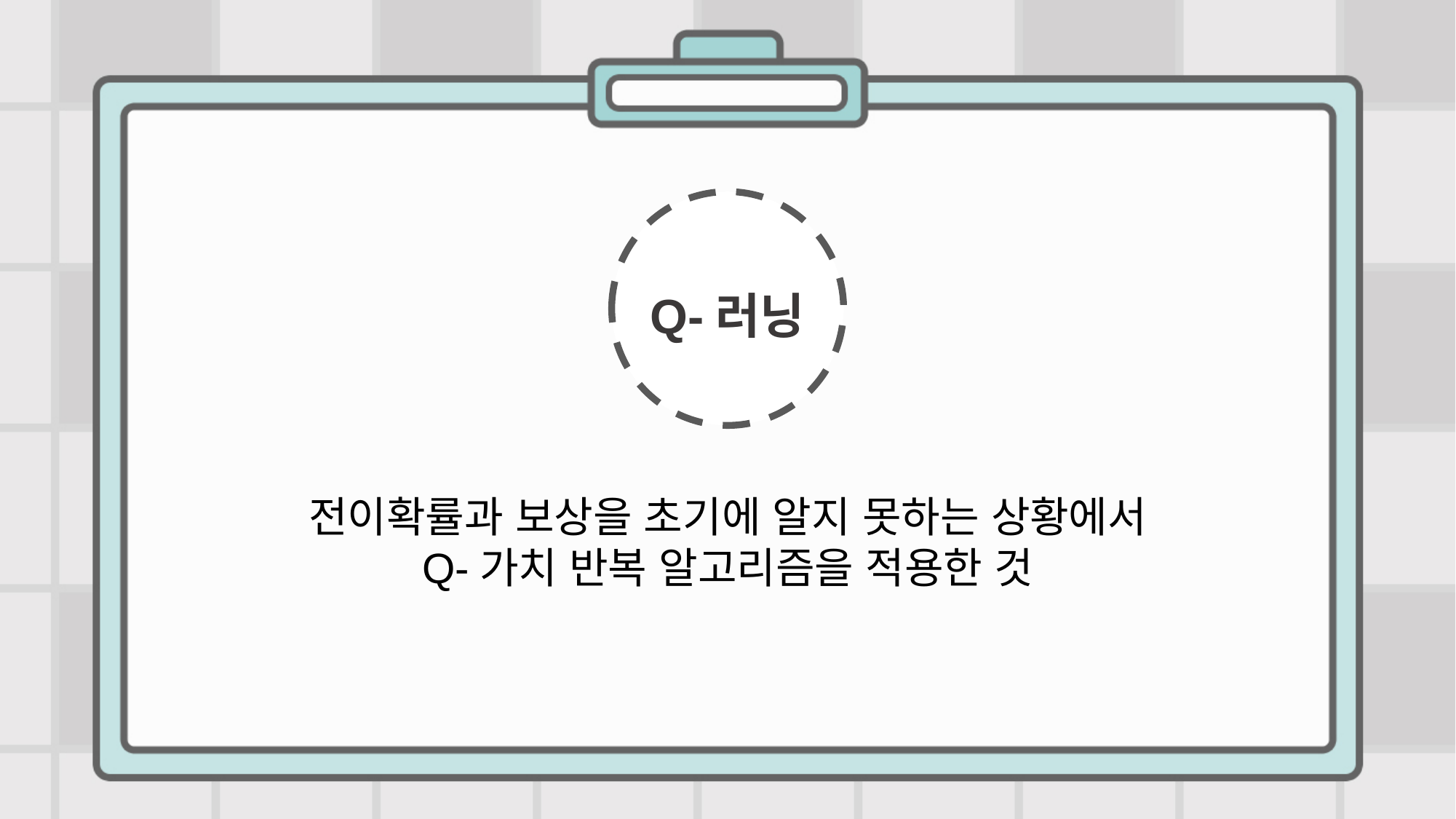

Q-러닝
전이확률과 보상을 초기에 알지 못하는 상황에서
Q-가치 반복 알고리즘을 적용한 것